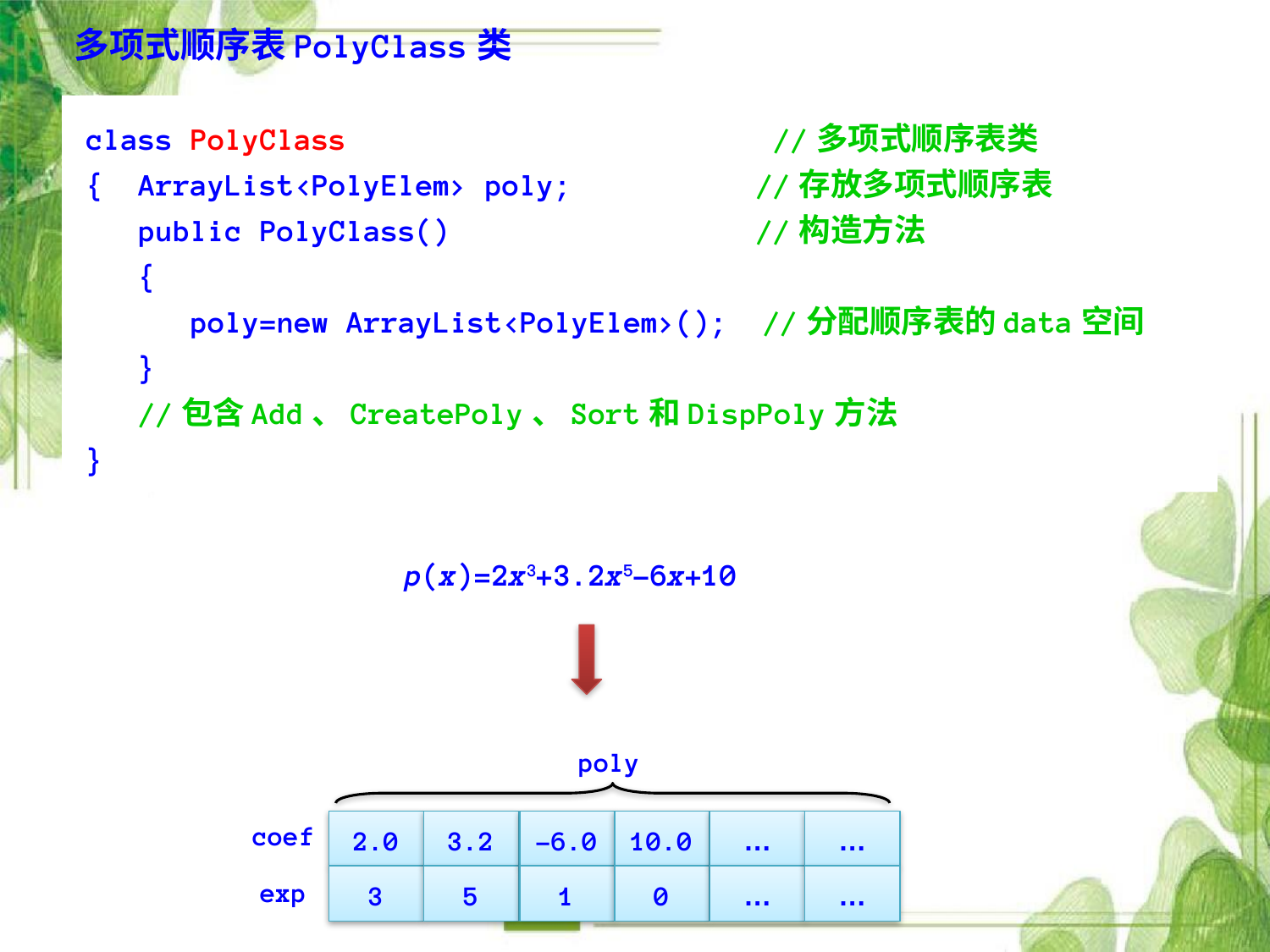

多项式顺序表PolyClass类
class PolyClass			   //多项式顺序表类
{  ArrayList<PolyElem> poly;		  //存放多项式顺序表
   public PolyClass()			  //构造方法
   {
      poly=new ArrayList<PolyElem>();  //分配顺序表的data空间
   }
   //包含Add、CreatePoly、Sort和DispPoly方法
}

p(x)=2x3+3.2x5-6x+10

poly
2.0
3.2
-6.0
10.0
…
…

coef
3
5
1
0
…

…
exp